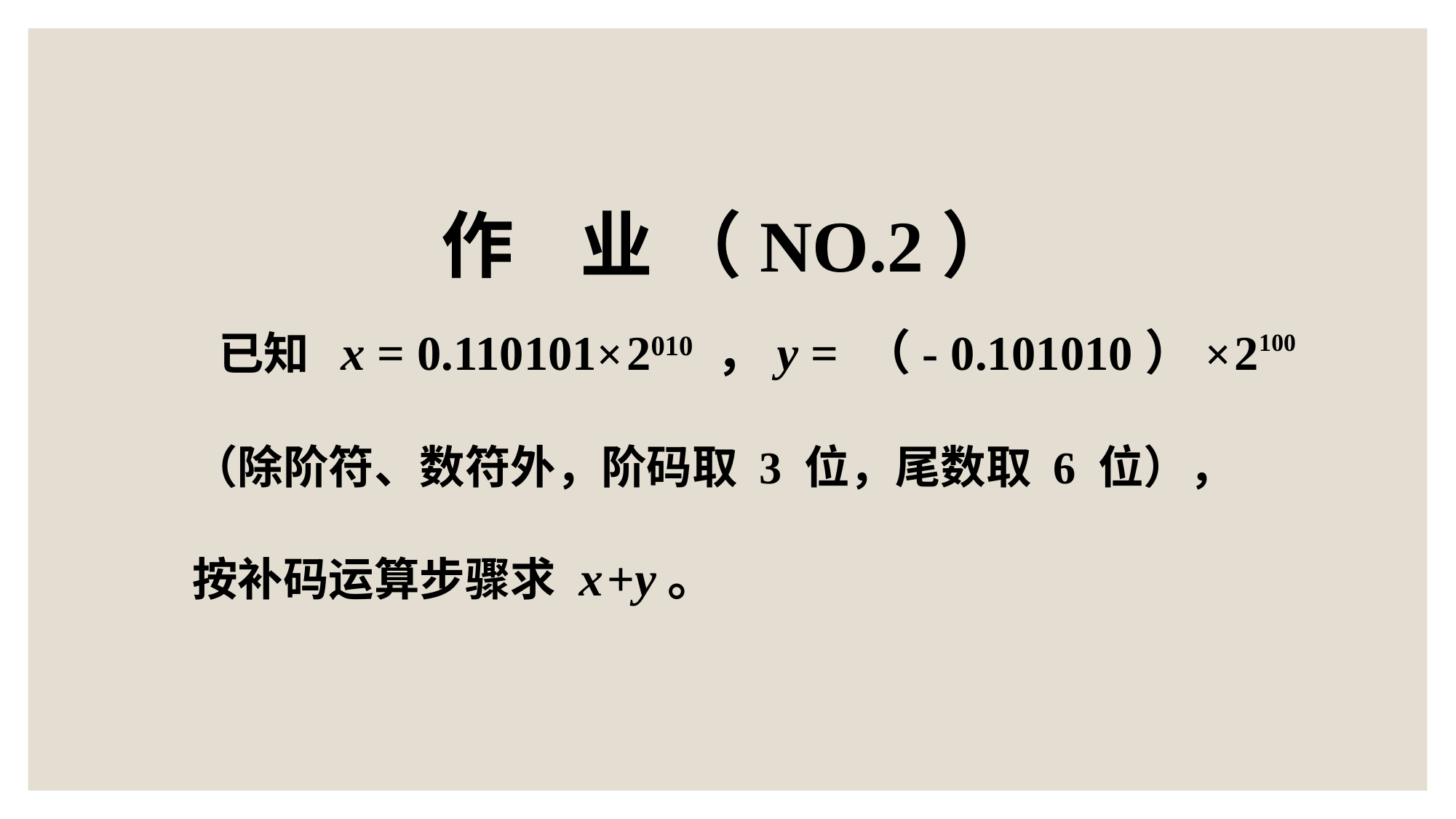

作    业 （NO.2）
已知  x = 0.110101× 2010 ，y = （- 0.101010）× 2100
（除阶符、数符外，阶码取 3 位，尾数取 6 位），

按补码运算步骤求 x +y。